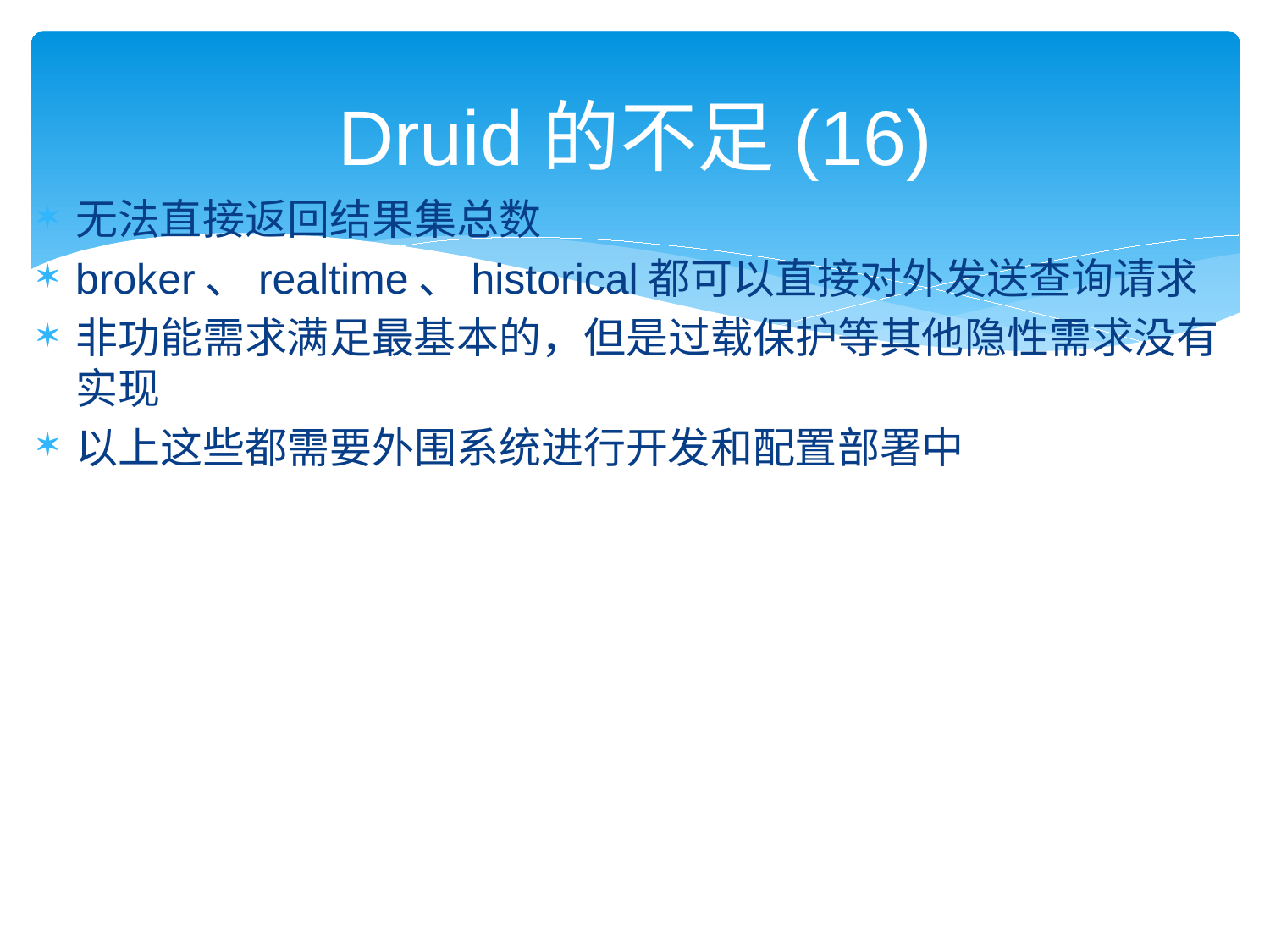

# Druid的不足(16)
无法直接返回结果集总数
broker、realtime、historical都可以直接对外发送查询请求
非功能需求满足最基本的，但是过载保护等其他隐性需求没有实现
以上这些都需要外围系统进行开发和配置部署中